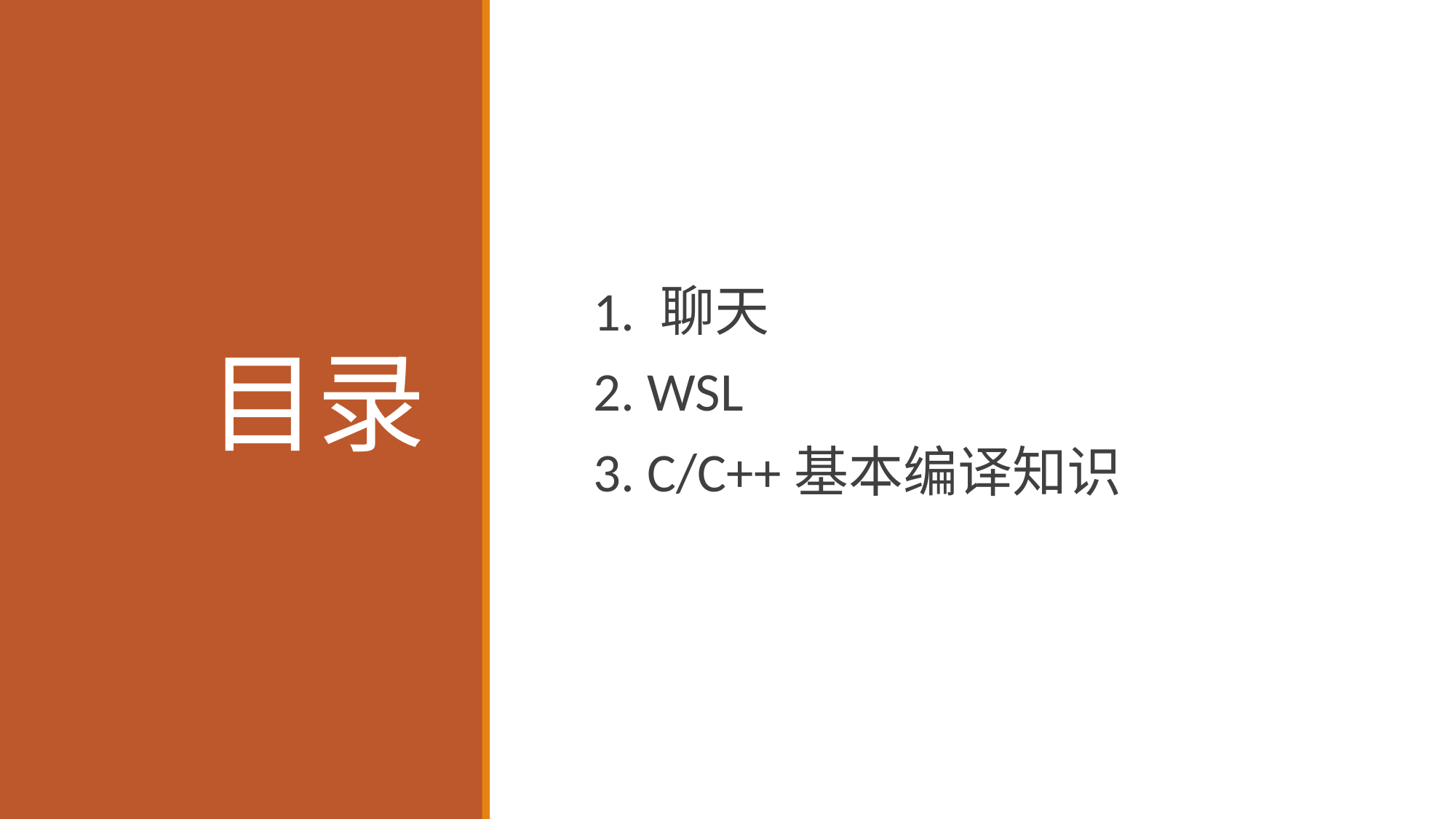

1. 聊天
2. WSL
3. C/C++基本编译知识
# 目录